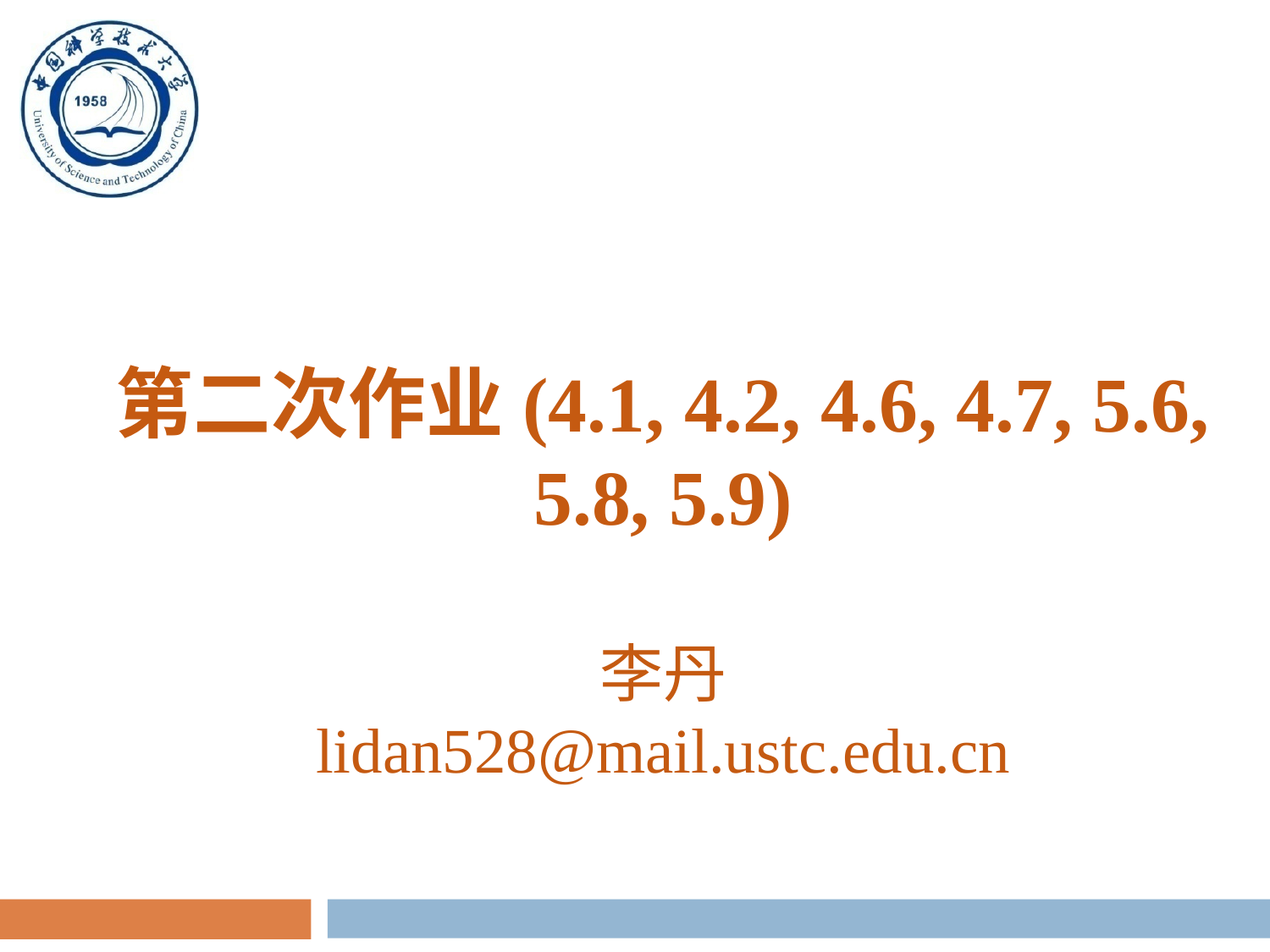

第二次作业(4.1, 4.2, 4.6, 4.7, 5.6, 5.8, 5.9)

李丹
lidan528@mail.ustc.edu.cn